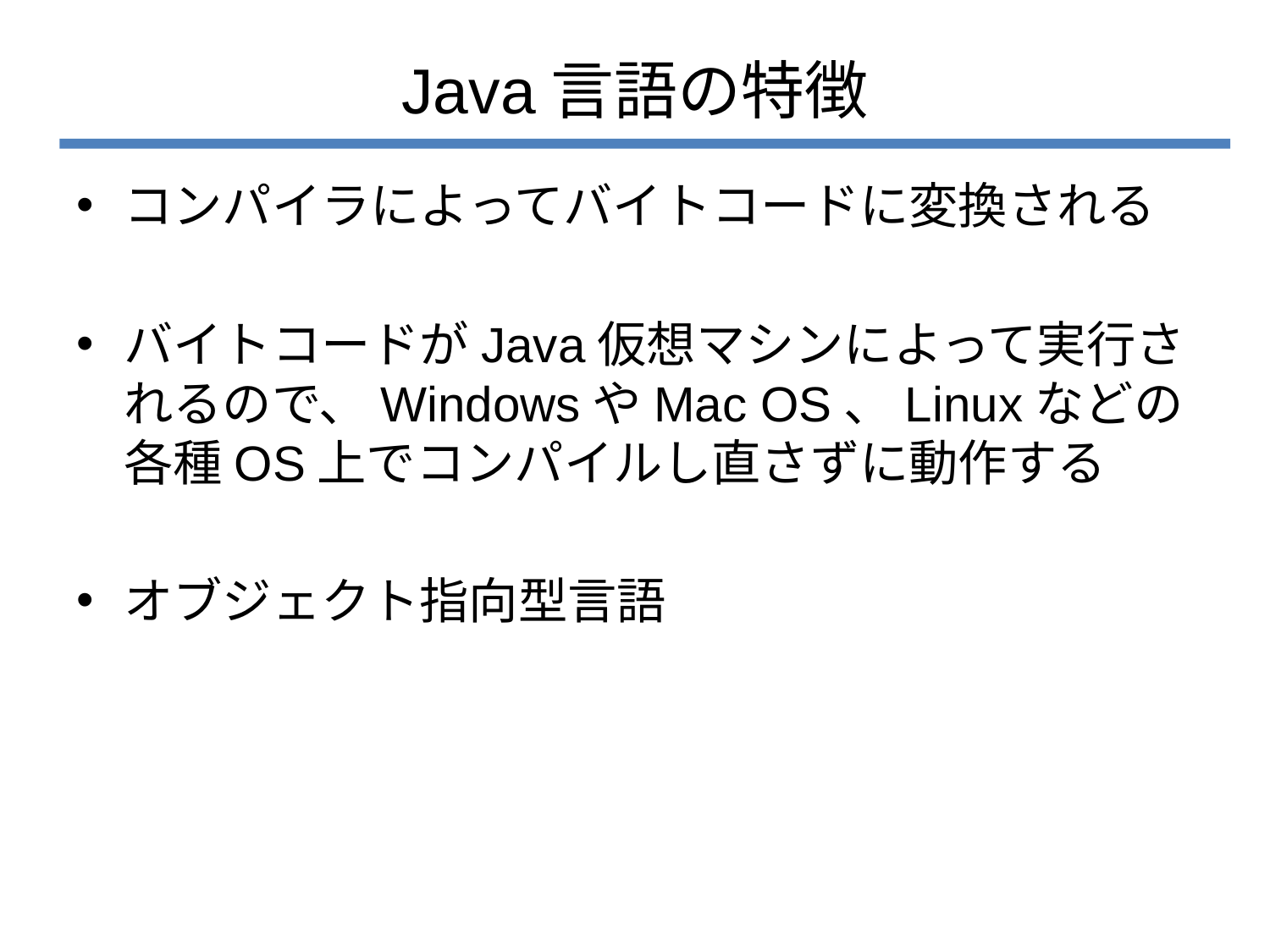

# Java言語の特徴
コンパイラによってバイトコードに変換される

バイトコードがJava仮想マシンによって実行されるので、WindowsやMac OS、Linuxなどの各種OS上でコンパイルし直さずに動作する

オブジェクト指向型言語